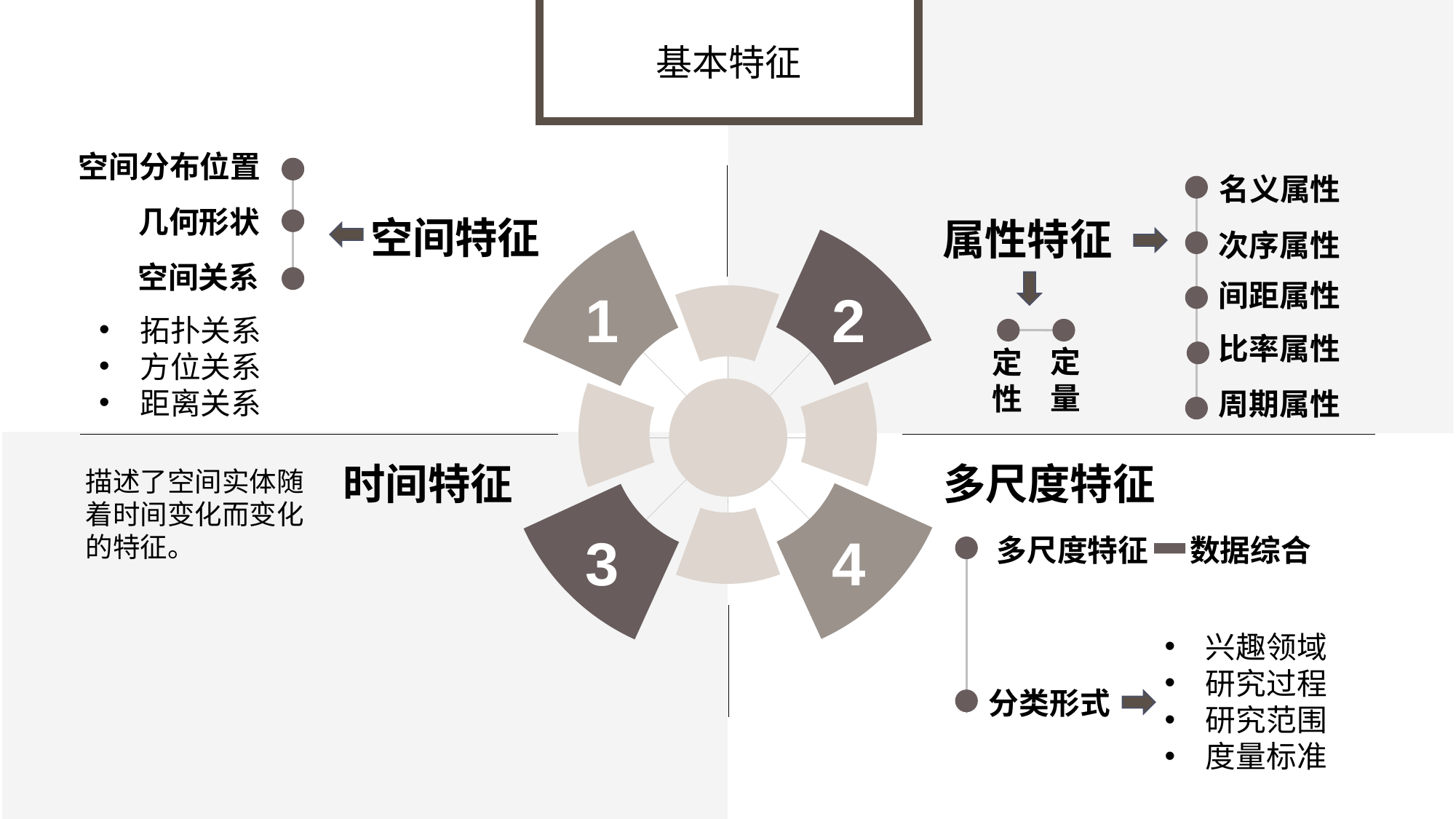

# 基本特征
空间分布位置

名义属性

几何形状
空间特征
属性特征

次序属性

空间关系
间距属性

1
2

拓扑关系
方位关系
距离关系
比率属性

定
量

定
性
周期属性

多尺度特征
时间特征
描述了空间实体随着时间变化而变化的特征。

3
4
多尺度特征      数据综合

兴趣领域
研究过程
研究范围
度量标准
分类形式